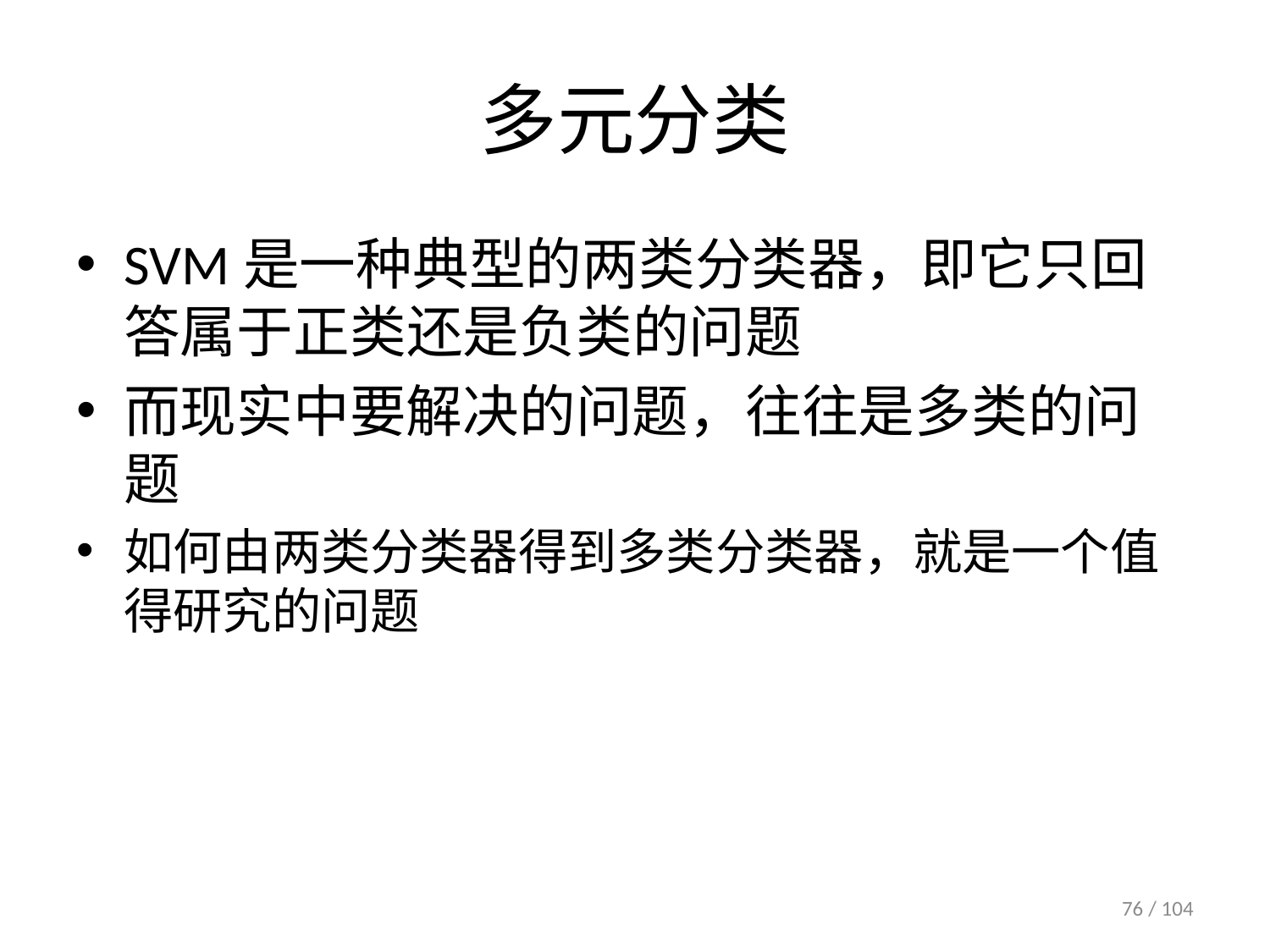

# 多元分类
SVM是一种典型的两类分类器，即它只回答属于正类还是负类的问题
而现实中要解决的问题，往往是多类的问题
如何由两类分类器得到多类分类器，就是一个值得研究的问题

76